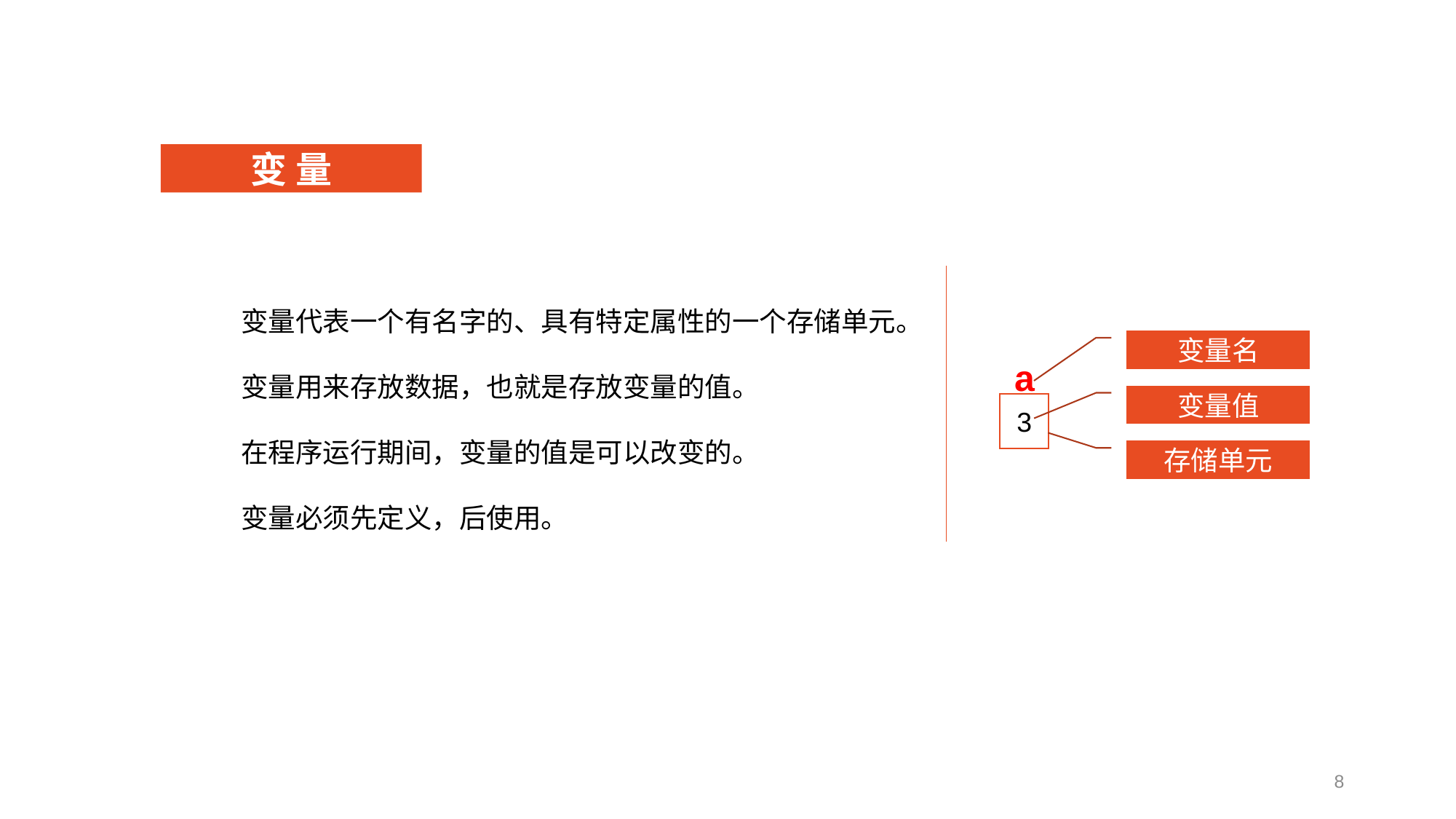

变 量
变量代表一个有名字的、具有特定属性的一个存储单元。
变量用来存放数据，也就是存放变量的值。
在程序运行期间，变量的值是可以改变的。
变量必须先定义，后使用。
变量名
a
变量值
3
存储单元
8